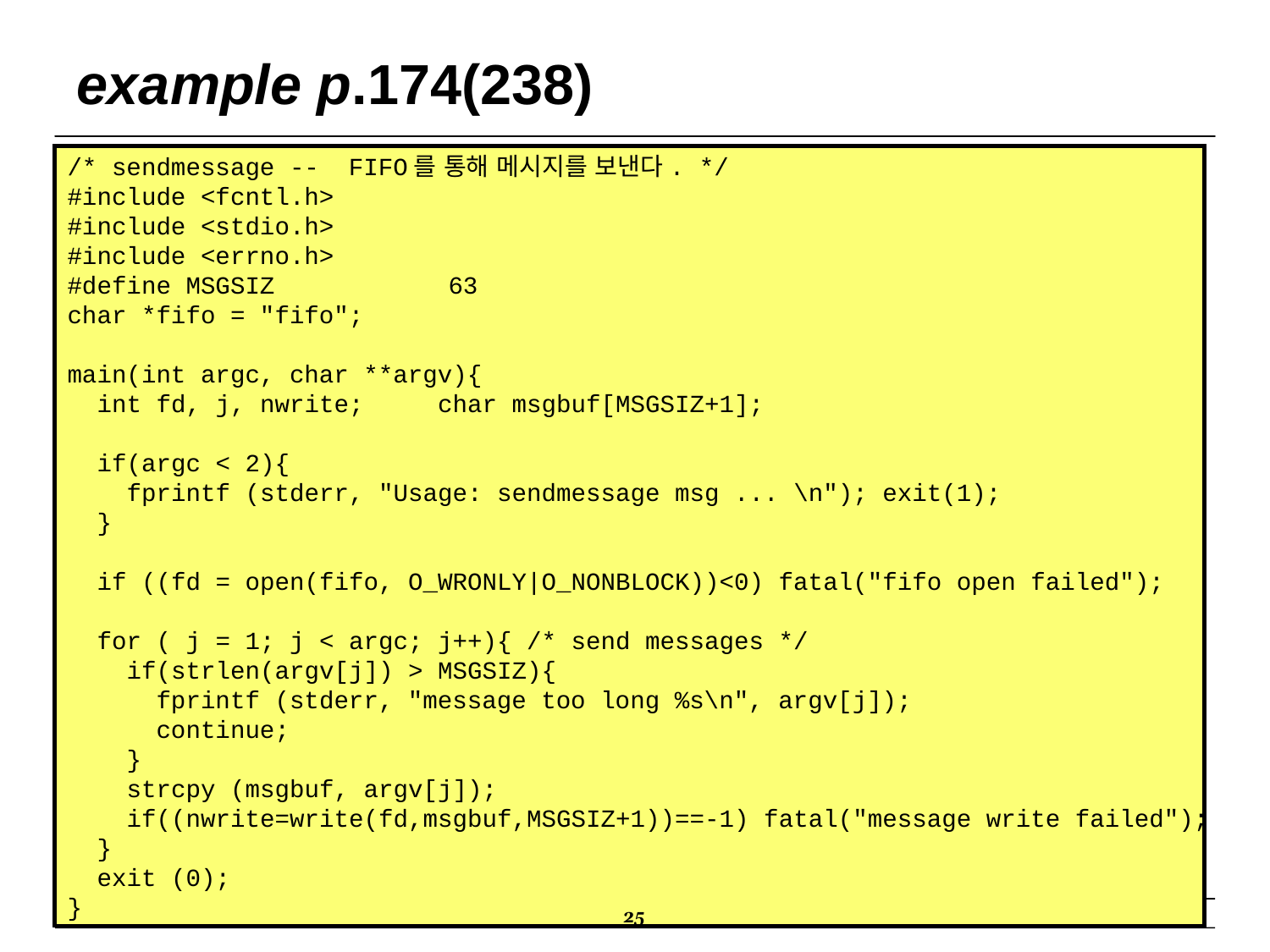

# example p.174(238)
/* sendmessage --  FIFO를 통해 메시지를 보낸다. */
#include <fcntl.h>
#include <stdio.h>
#include <errno.h>
#define MSGSIZ		63
char *fifo = "fifo";

main(int argc, char **argv){
  int fd, j, nwrite;     char msgbuf[MSGSIZ+1];

  if(argc < 2){
    fprintf (stderr, "Usage: sendmessage msg ... \n"); exit(1);
  }

  if ((fd = open(fifo, O_WRONLY|O_NONBLOCK))<0) fatal("fifo open failed");

  for ( j = 1; j < argc; j++){ /* send messages */
    if(strlen(argv[j]) > MSGSIZ){
      fprintf (stderr, "message too long %s\n", argv[j]);
      continue;
    }
    strcpy (msgbuf, argv[j]);
    if((nwrite=write(fd,msgbuf,MSGSIZ+1))==-1) fatal("message write failed");
  }
  exit (0);
}

25